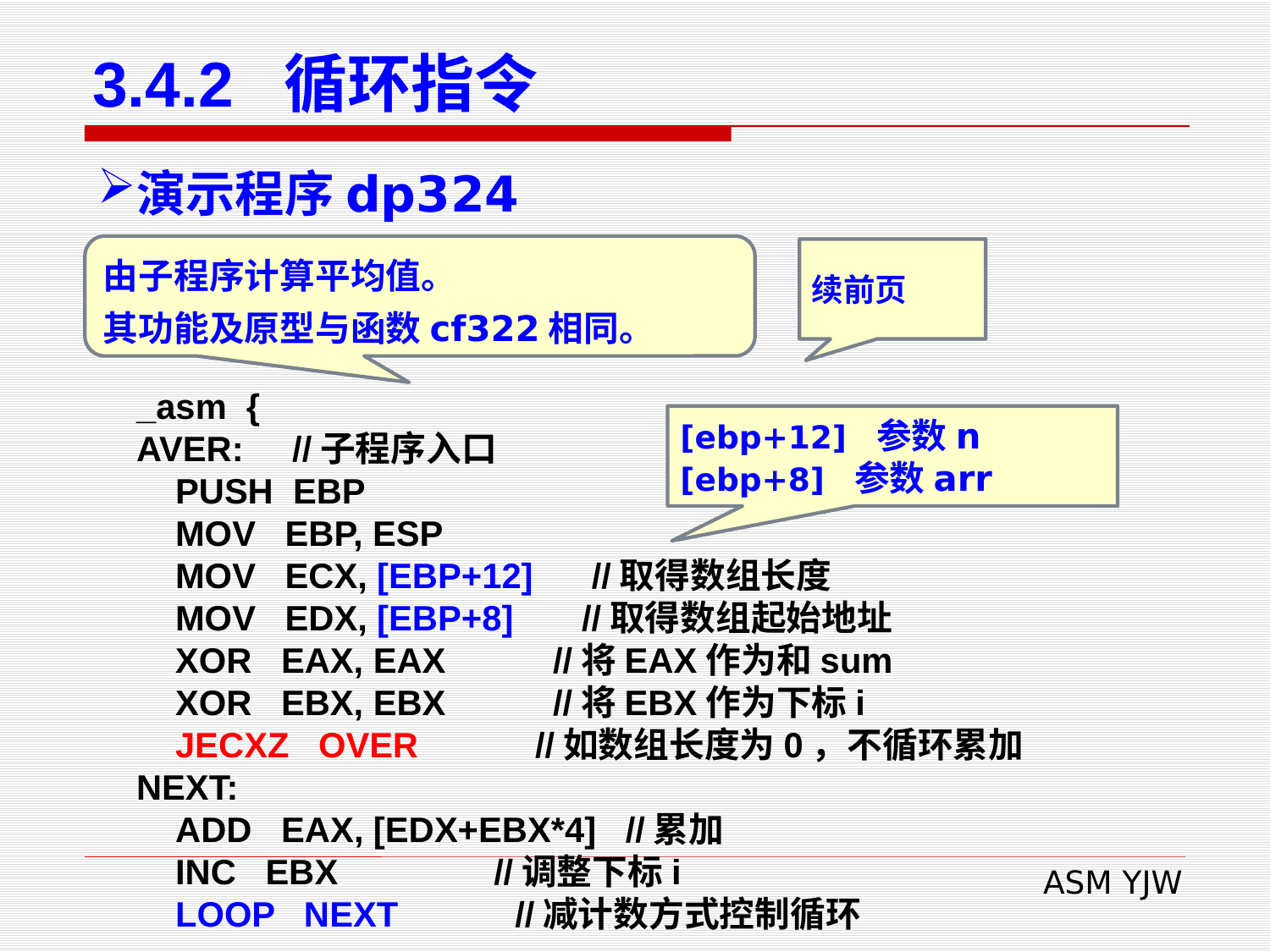

# 3.4.2  循环指令
演示程序dp324
由子程序计算平均值。
其功能及原型与函数cf322相同。
续前页
    _asm  {
    AVER:     //子程序入口
        PUSH  EBP
        MOV   EBP, ESP
        MOV   ECX, [EBP+12]      //取得数组长度
        MOV   EDX, [EBP+8]       //取得数组起始地址
        XOR   EAX, EAX           //将EAX作为和sum
        XOR   EBX, EBX           //将EBX作为下标i
        JECXZ   OVER            //如数组长度为0，不循环累加
    NEXT:
        ADD   EAX, [EDX+EBX*4]   //累加
        INC   EBX                //调整下标i
        LOOP   NEXT            //减计数方式控制循环
[ebp+12]  参数n
[ebp+8]  参数arr